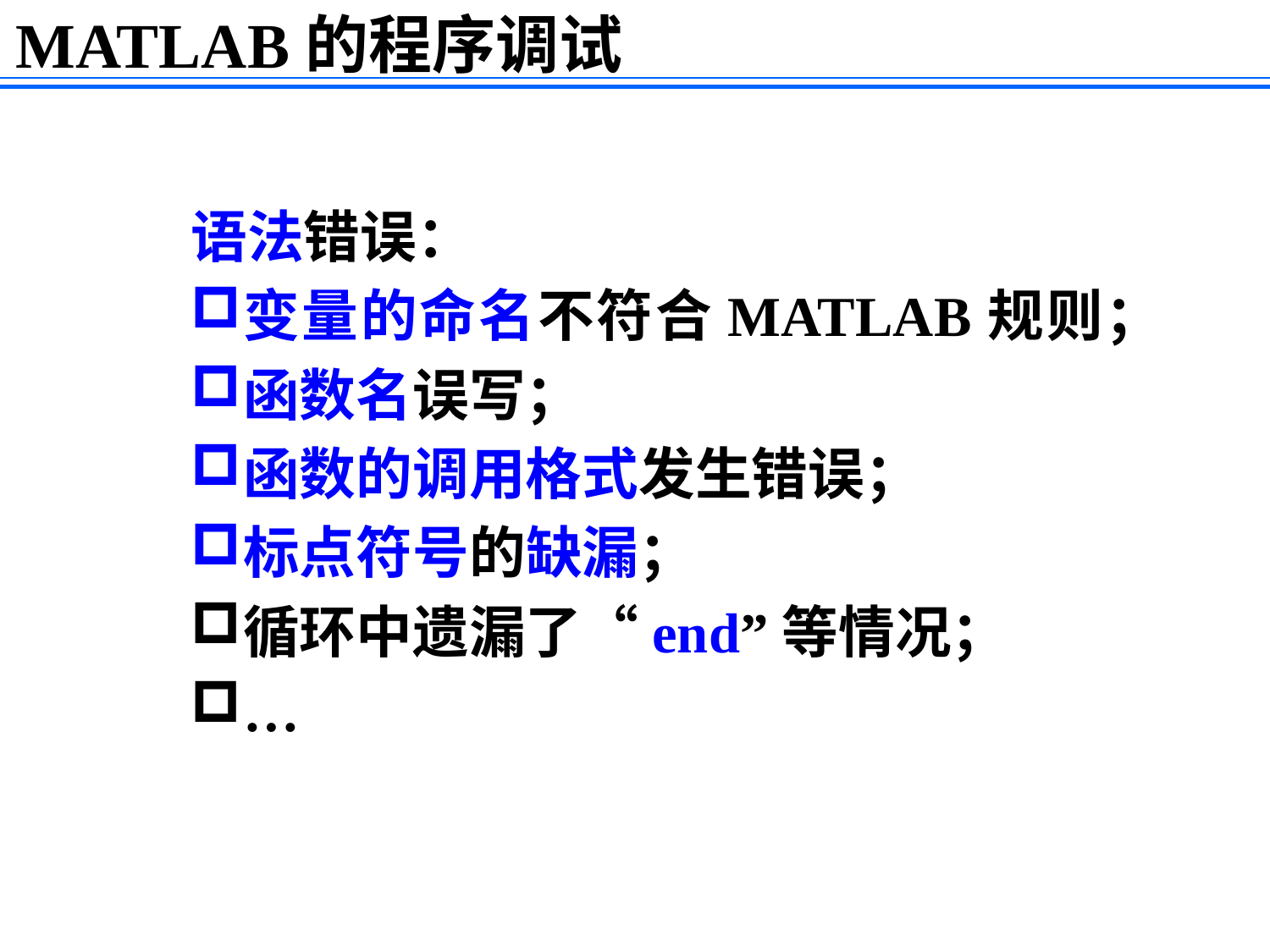

MATLAB的程序调试

语法错误：
变量的命名不符合MATLAB规则；
函数名误写；
函数的调用格式发生错误；
标点符号的缺漏；
循环中遗漏了“end”等情况；
…